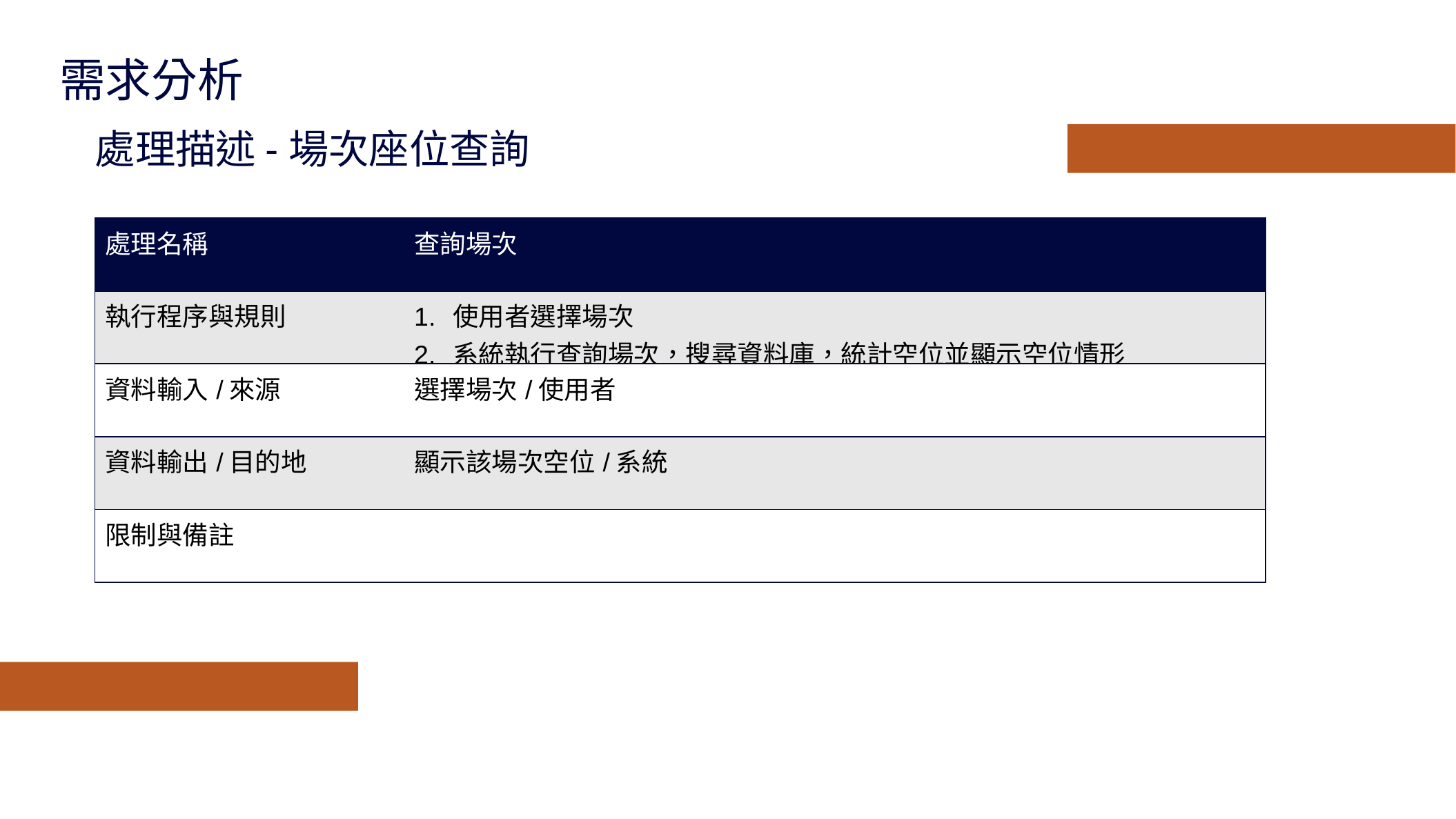

需求分析

處理描述-場次座位查詢
| 處理名稱 | 查詢場次 |
| --- | --- |
| 執行程序與規則 | 使用者選擇場次 系統執行查詢場次，搜尋資料庫，統計空位並顯示空位情形 |
| 資料輸入/來源 | 選擇場次/使用者 |
| 資料輸出/目的地 | 顯示該場次空位/系統 |
| 限制與備註 |  |